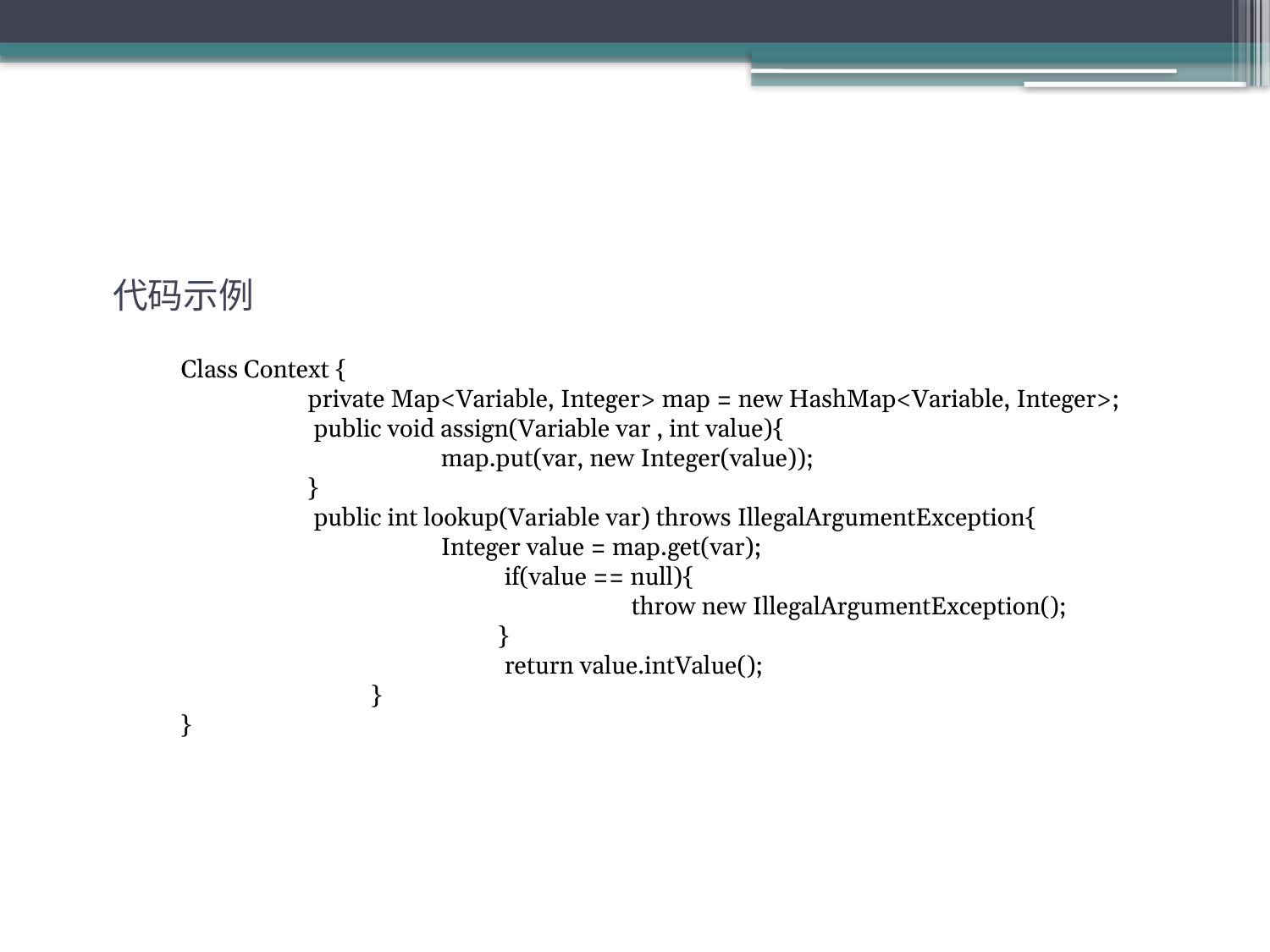

代码示例
Class Context {
	private Map<Variable, Integer> map = new HashMap<Variable, Integer>;
	 public void assign(Variable var , int value){
		 map.put(var, new Integer(value));
	}
	 public int lookup(Variable var) throws IllegalArgumentException{
		 Integer value = map.get(var);
		 if(value == null){
			 throw new IllegalArgumentException();
		}
		 return value.intValue();
	}
}